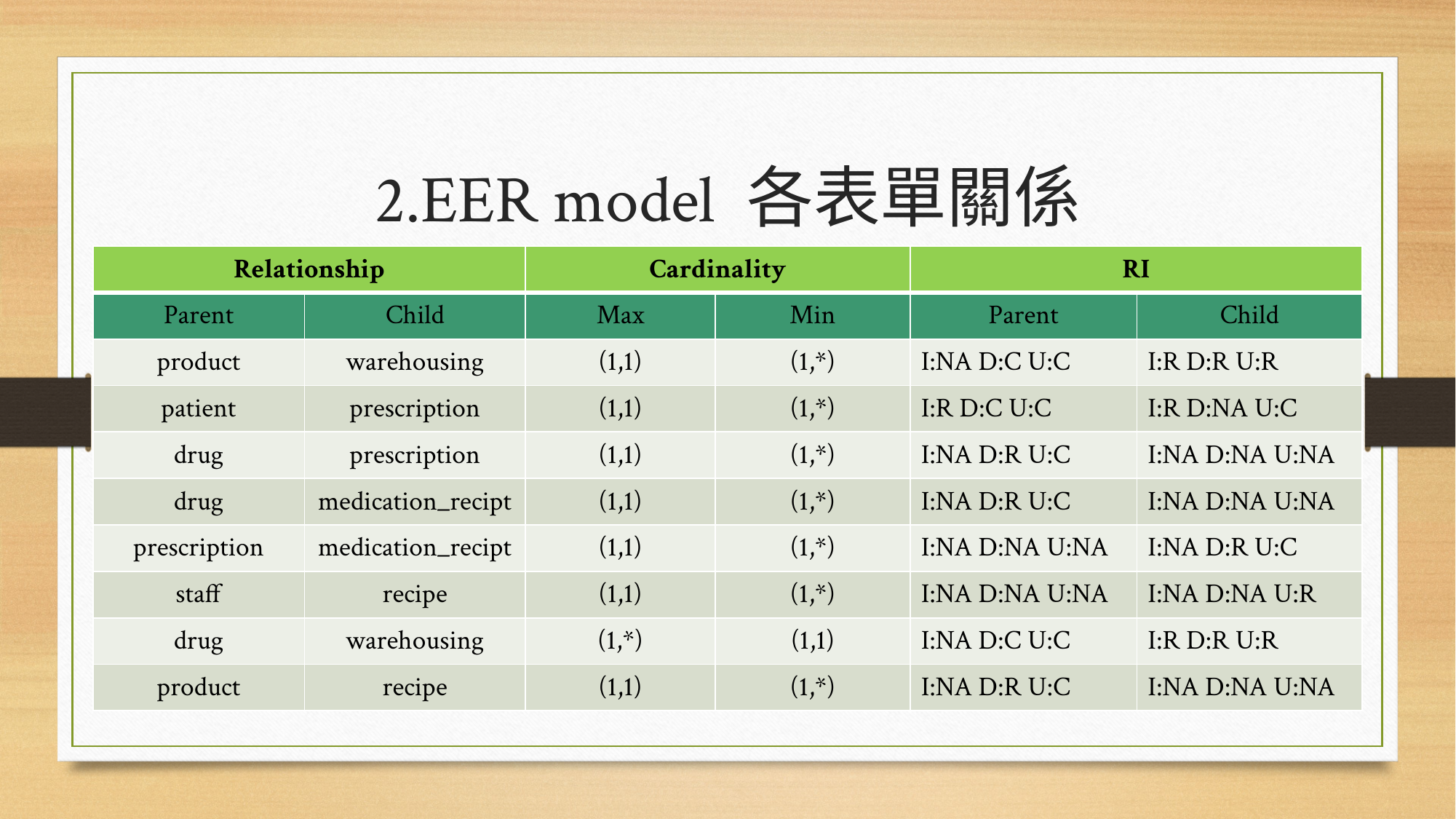

# 2.EER model 各表單關係
| Relationship |  | Cardinality |  | RI |  |
| --- | --- | --- | --- | --- | --- |
| Parent | Child | Max | Min | Parent | Child |
| product | warehousing | (1,1) | (1,\*) | I:NA D:C U:C | I:R D:R U:R |
| patient | prescription | (1,1) | (1,\*) | I:R D:C U:C | I:R D:NA U:C |
| drug | prescription | (1,1) | (1,\*) | I:NA D:R U:C | I:NA D:NA U:NA |
| drug | medication\_recipt | (1,1) | (1,\*) | I:NA D:R U:C | I:NA D:NA U:NA |
| prescription | medication\_recipt | (1,1) | (1,\*) | I:NA D:NA U:NA | I:NA D:R U:C |
| staff | recipe | (1,1) | (1,\*) | I:NA D:NA U:NA | I:NA D:NA U:R |
| drug | warehousing | (1,\*) | (1,1) | I:NA D:C U:C | I:R D:R U:R |
| product | recipe | (1,1) | (1,\*) | I:NA D:R U:C | I:NA D:NA U:NA |